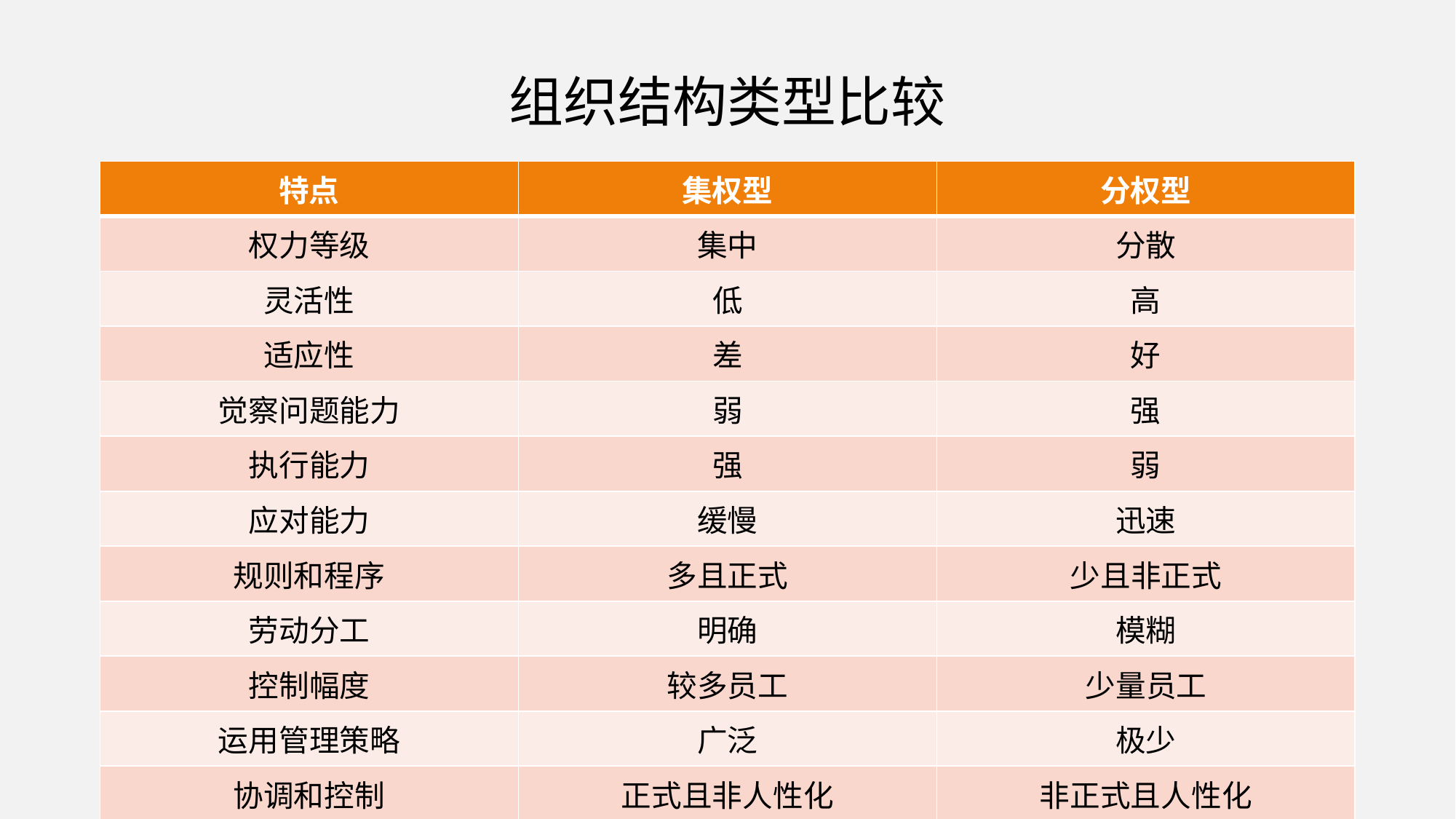

# 组织结构类型比较
| 特点 | 集权型 | 分权型 |
| --- | --- | --- |
| 权力等级 | 集中 | 分散 |
| 灵活性 | 低 | 高 |
| 适应性 | 差 | 好 |
| 觉察问题能力 | 弱 | 强 |
| 执行能力 | 强 | 弱 |
| 应对能力 | 缓慢 | 迅速 |
| 规则和程序 | 多且正式 | 少且非正式 |
| 劳动分工 | 明确 | 模糊 |
| 控制幅度 | 较多员工 | 少量员工 |
| 运用管理策略 | 广泛 | 极少 |
| 协调和控制 | 正式且非人性化 | 非正式且人性化 |